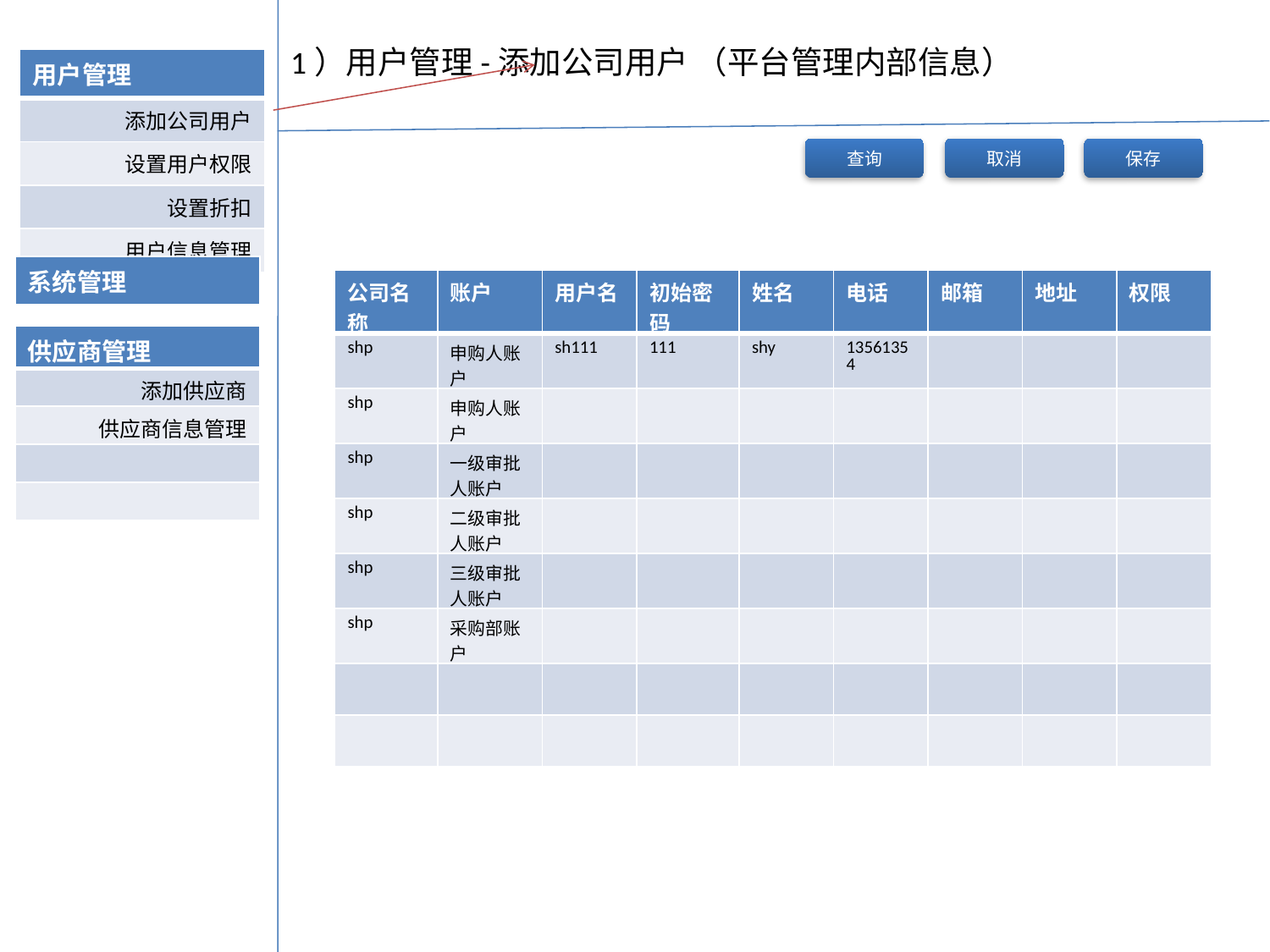

1）用户管理-添加公司用户 （平台管理内部信息）
| 用户管理 |
| --- |
| 添加公司用户 |
| 设置用户权限 |
| 设置折扣 |
| 用户信息管理 |
查询
取消
保存
| 系统管理 |
| --- |
| 公司名称 | 账户 | 用户名 | 初始密码 | 姓名 | 电话 | 邮箱 | 地址 | 权限 |
| --- | --- | --- | --- | --- | --- | --- | --- | --- |
| shp | 申购人账户 | sh111 | 111 | shy | 13561354 |  |  |  |
| shp | 申购人账户 |  |  |  |  |  |  |  |
| shp | 一级审批人账户 |  |  |  |  |  |  |  |
| shp | 二级审批人账户 |  |  |  |  |  |  |  |
| shp | 三级审批人账户 |  |  |  |  |  |  |  |
| shp | 采购部账户 |  |  |  |  |  |  |  |
|  |  |  |  |  |  |  |  |  |
|  |  |  |  |  |  |  |  |  |
| 供应商管理 |
| --- |
| 添加供应商 |
| 供应商信息管理 |
|  |
|  |